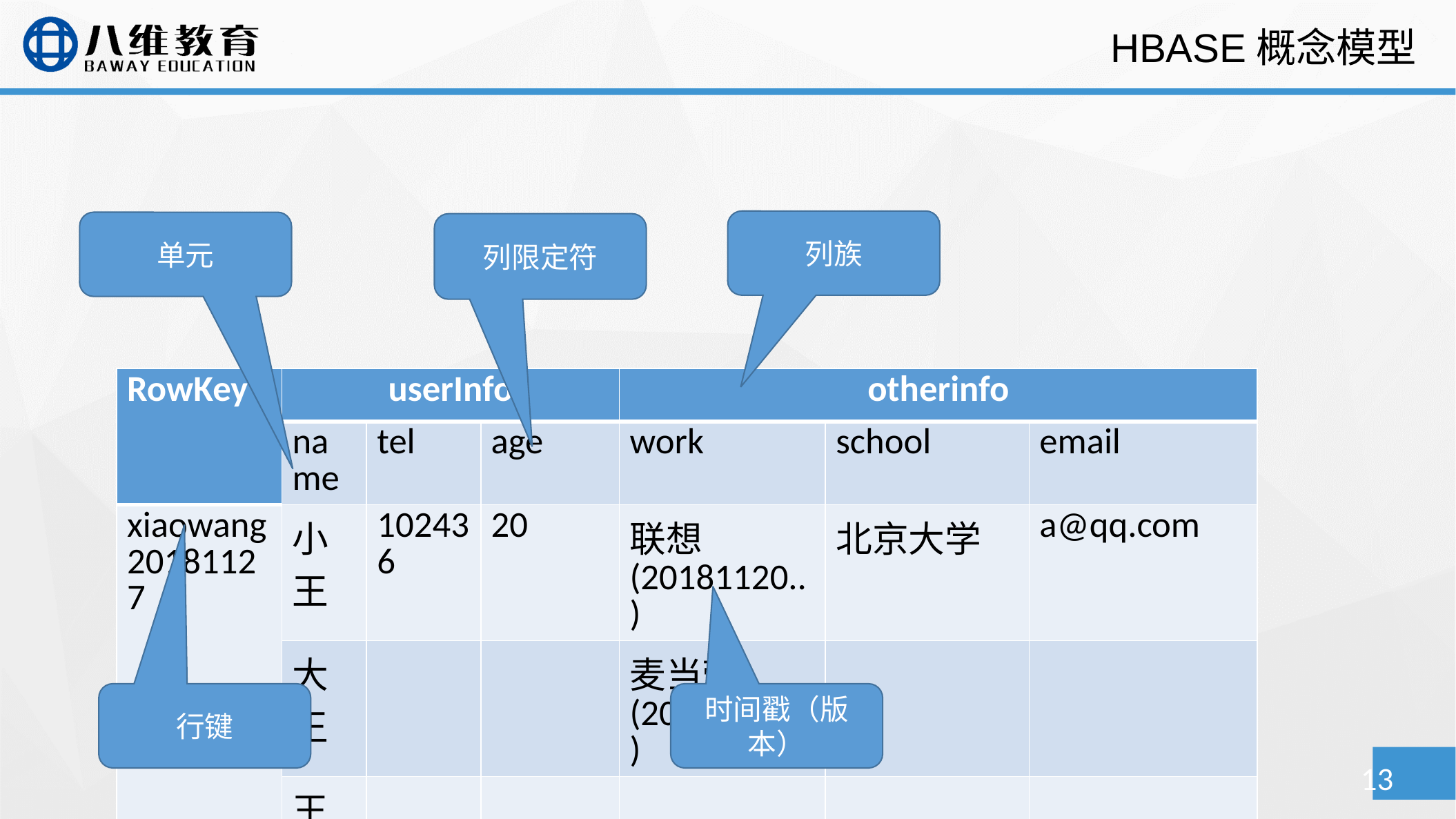

HBASE概念模型
列族
单元
列限定符
| RowKey | userInfo |  |  | otherinfo |  |  |
| --- | --- | --- | --- | --- | --- | --- |
|  | name | tel | age | work | school | email |
| xiaowang20181127 | 小王 | 102436 | 20 | 联想(20181120..) | 北京大学 | a@qq.com |
|  | 大王 |  |  | 麦当劳(20171011..) |  |  |
|  | 王某 |  |  |  |  |  |
行键
时间戳（版本）